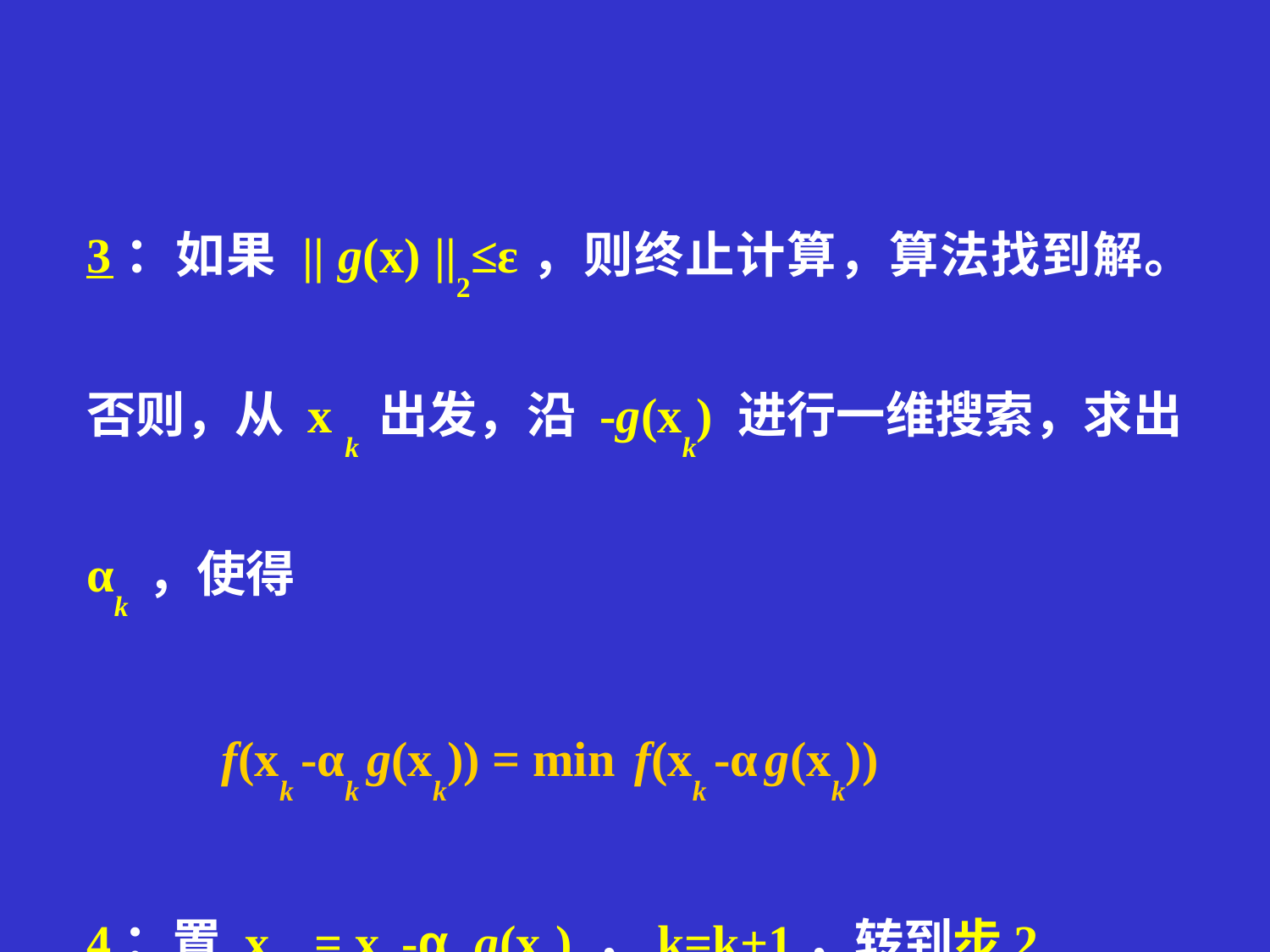

3：如果 || g(x) ||2≤ε，则终止计算，算法找到解。否则，从 x k 出发，沿 -g(xk) 进行一维搜索，求出αk ，使得
           f(xk -αk g(xk)) = min  f(xk -α g(xk))
4：置 xk+1= xk -αk g(xk) ，k=k+1，转到步2